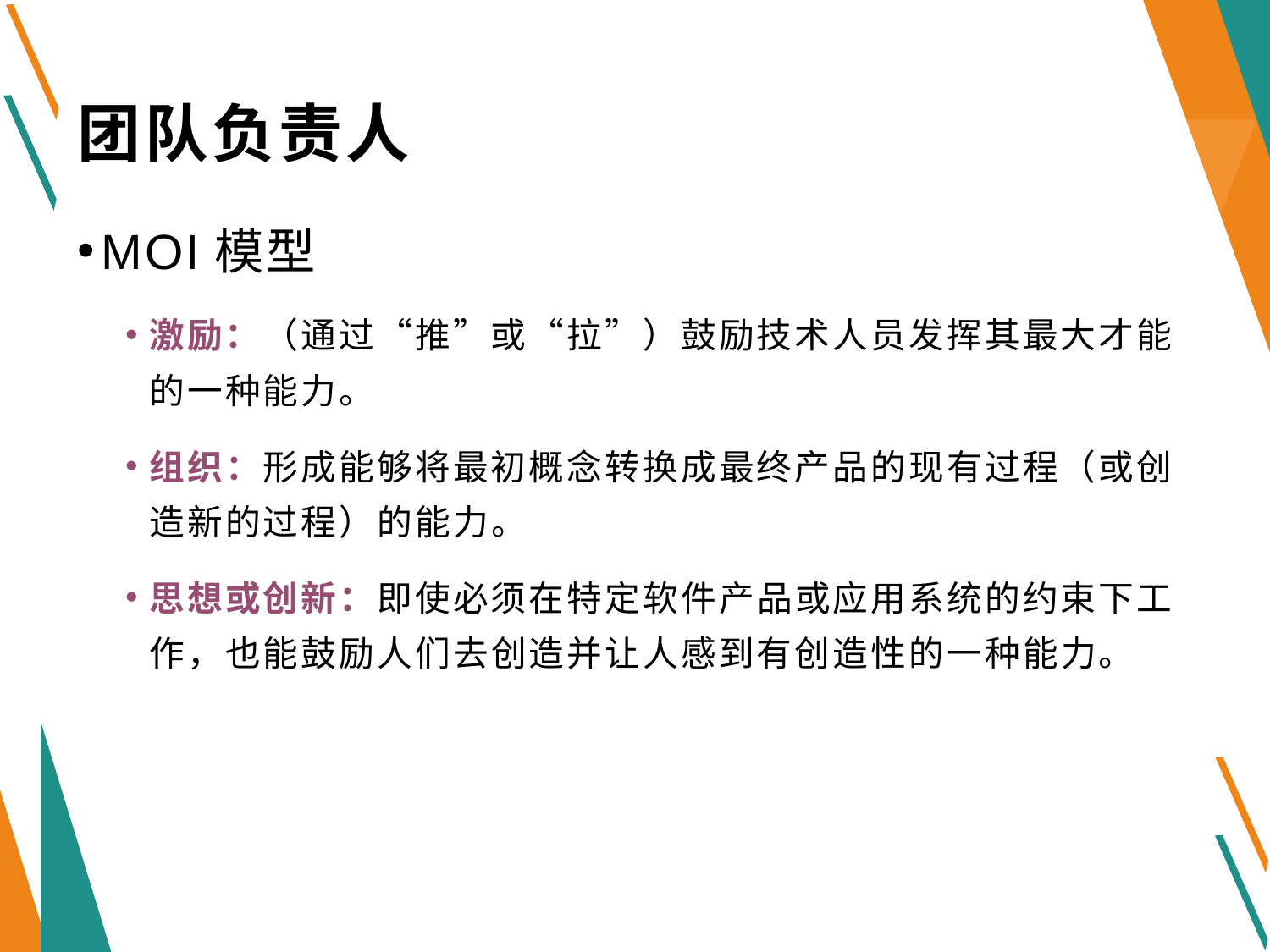

# 团队负责人
MOI模型
激励：（通过“推”或“拉”）鼓励技术人员发挥其最大才能的一种能力。
组织：形成能够将最初概念转换成最终产品的现有过程（或创造新的过程）的能力。
思想或创新：即使必须在特定软件产品或应用系统的约束下工作，也能鼓励人们去创造并让人感到有创造性的一种能力。
6